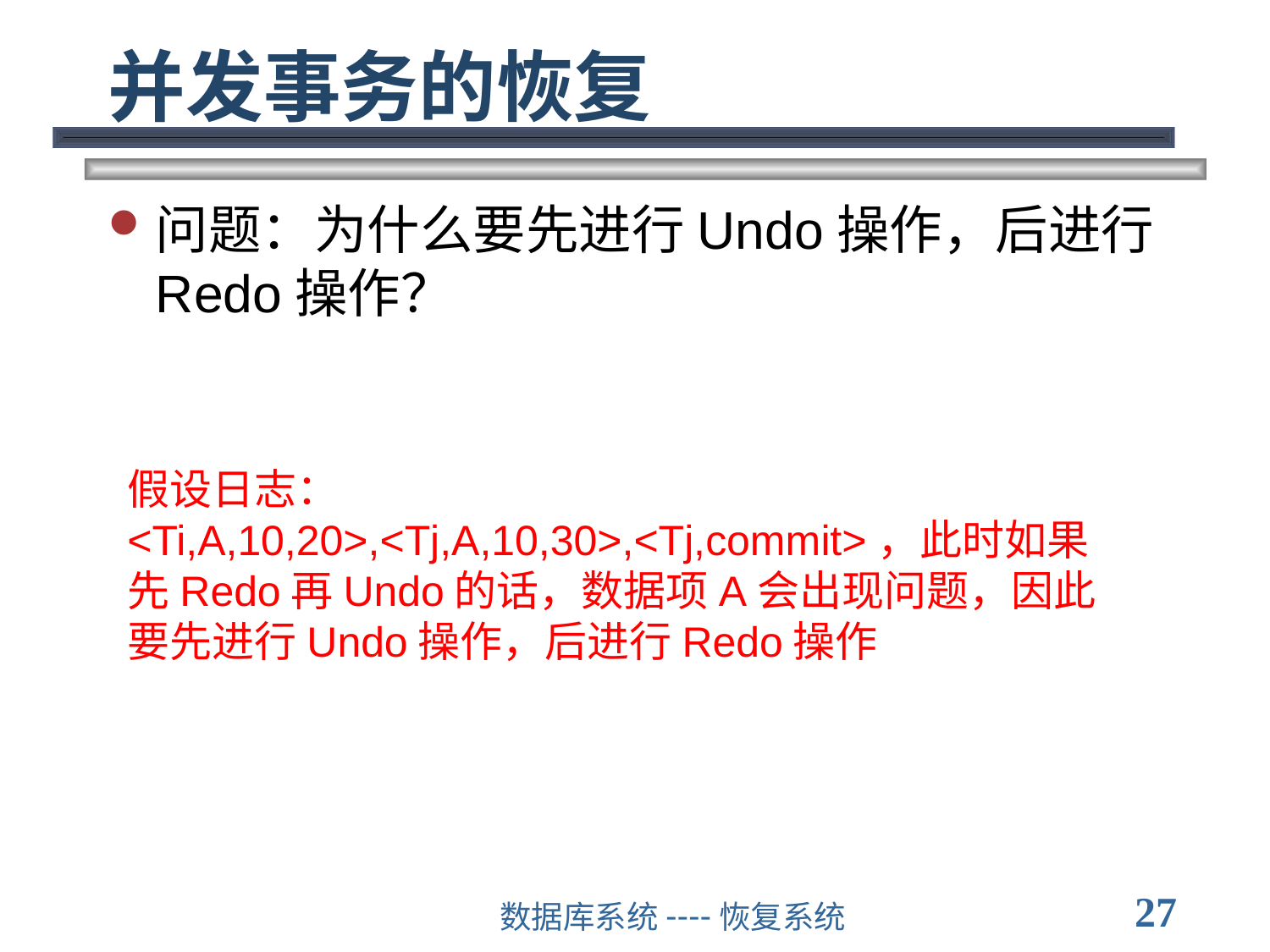

# 并发事务的恢复
问题：为什么要先进行Undo操作，后进行Redo操作？
假设日志：<Ti,A,10,20>,<Tj,A,10,30>,<Tj,commit>，此时如果先Redo再Undo的话，数据项A会出现问题，因此要先进行Undo操作，后进行Redo操作

27
数据库系统----恢复系统